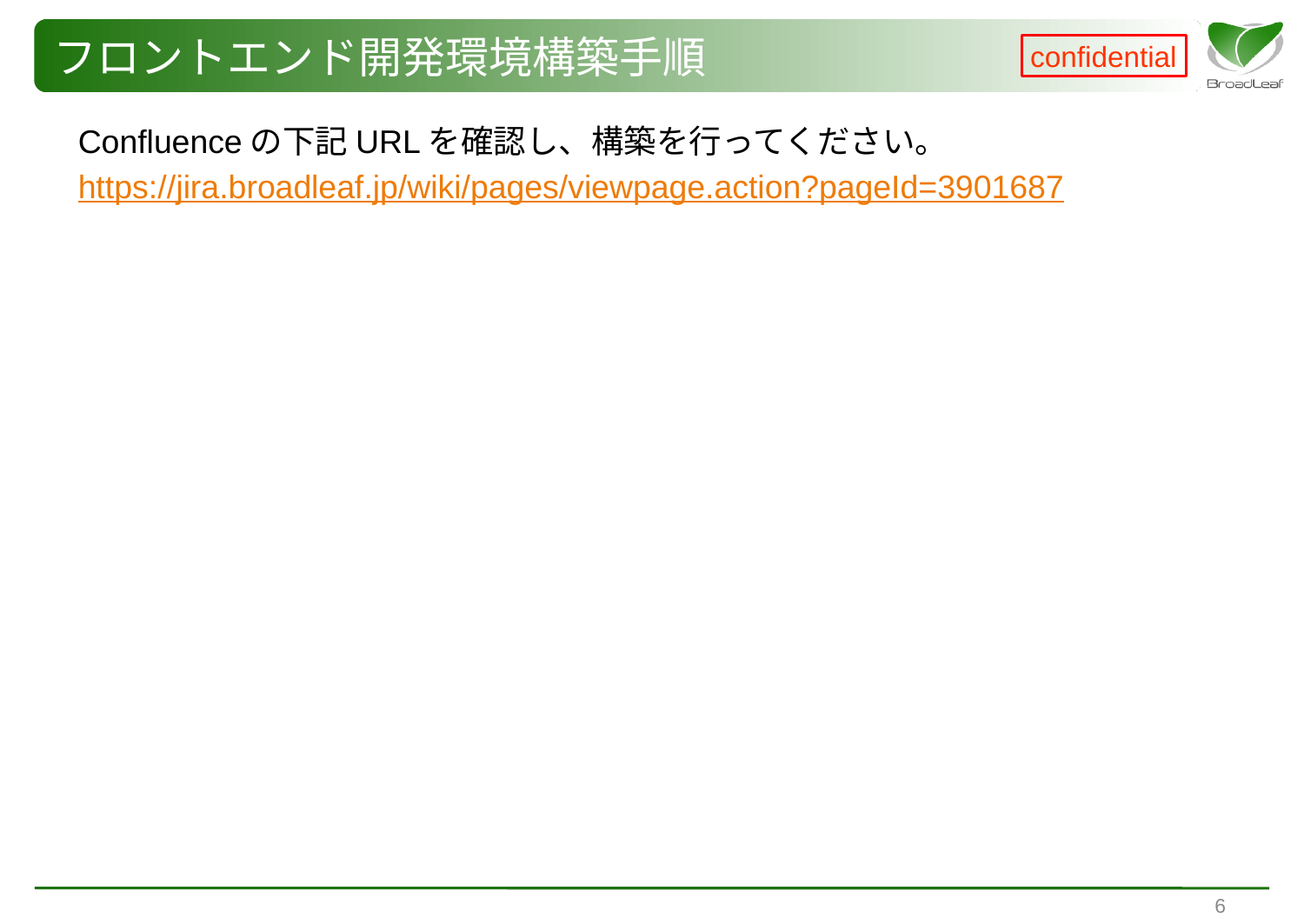

# フロントエンド開発環境構築手順
Confluenceの下記URLを確認し、構築を行ってください。
https://jira.broadleaf.jp/wiki/pages/viewpage.action?pageId=3901687

6